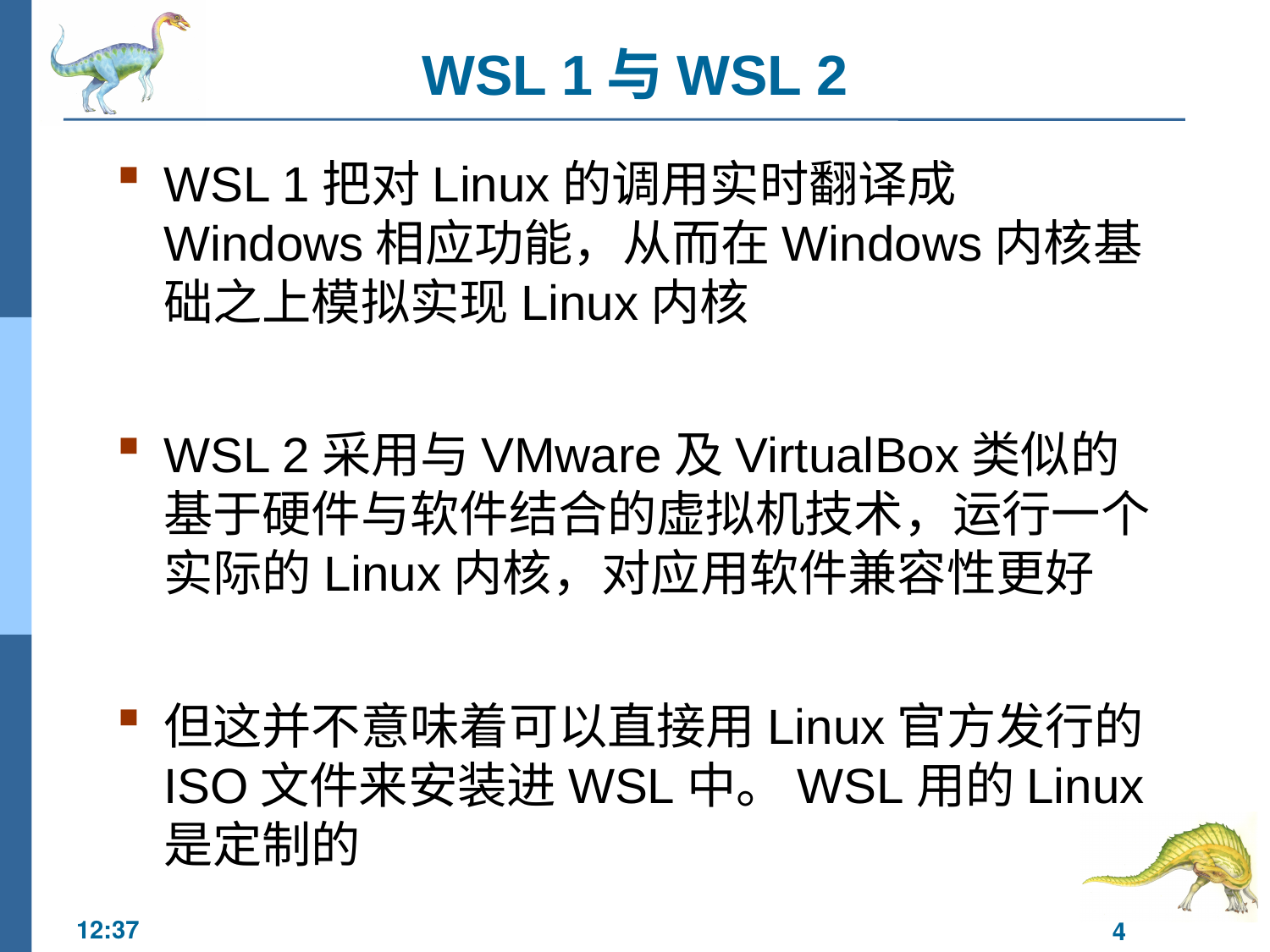

# WSL 1与WSL 2
WSL 1把对Linux的调用实时翻译成Windows相应功能，从而在Windows内核基础之上模拟实现Linux内核

WSL 2采用与VMware及VirtualBox类似的基于硬件与软件结合的虚拟机技术，运行一个实际的Linux内核，对应用软件兼容性更好

但这并不意味着可以直接用Linux官方发行的ISO文件来安装进WSL中。WSL用的Linux是定制的